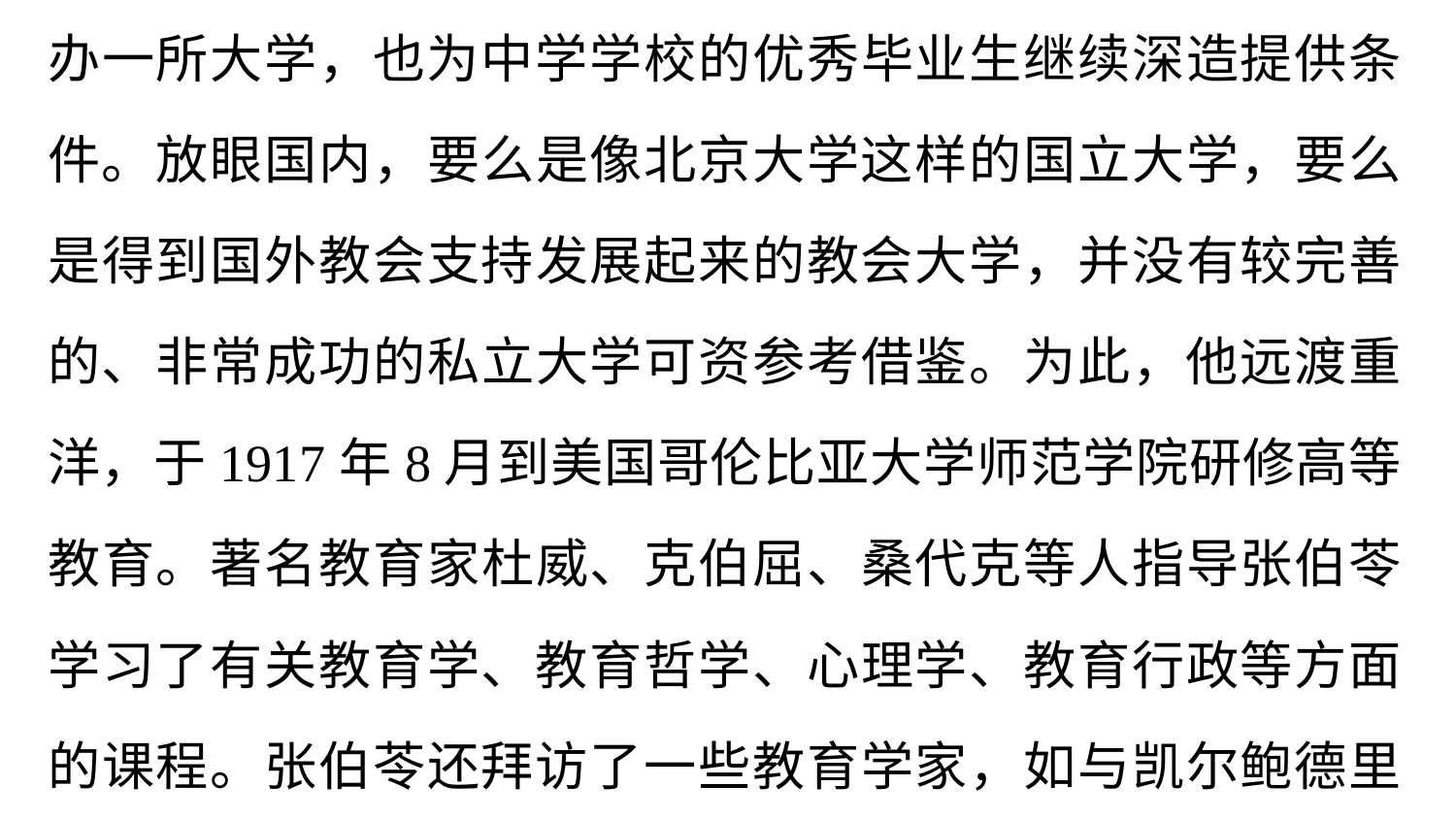

办一所大学，也为中学学校的优秀毕业生继续深造提供条件。放眼国内，要么是像北京大学这样的国立大学，要么是得到国外教会支持发展起来的教会大学，并没有较完善的、非常成功的私立大学可资参考借鉴。为此，他远渡重洋，于1917年8月到美国哥伦比亚大学师范学院研修高等教育。著名教育家杜威、克伯屈、桑代克等人指导张伯苓学习了有关教育学、教育哲学、心理学、教育行政等方面的课程。张伯苓还拜访了一些教育学家，如与凯尔鲍德里教